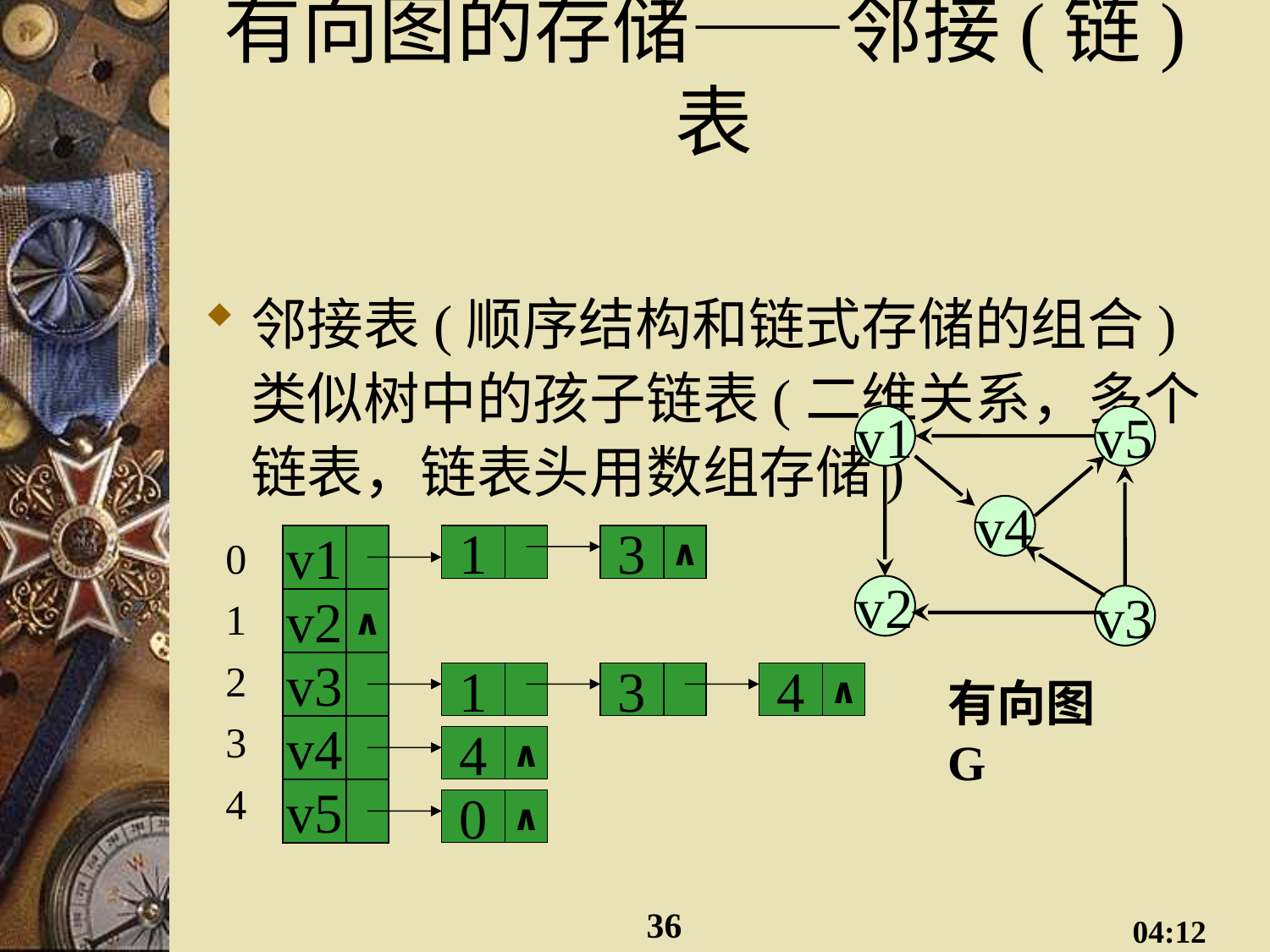

# 有向图的存储——邻接(链)表
邻接表(顺序结构和链式存储的组合) 类似树中的孩子链表(二维关系，多个链表，链表头用数组存储)
v1
v5

v4

v2
v3

有向图G
0
1
2
3
4
v1

1

3
∧

v2
∧
v3

1

3

4
∧

v4

4
∧

v5

0
∧